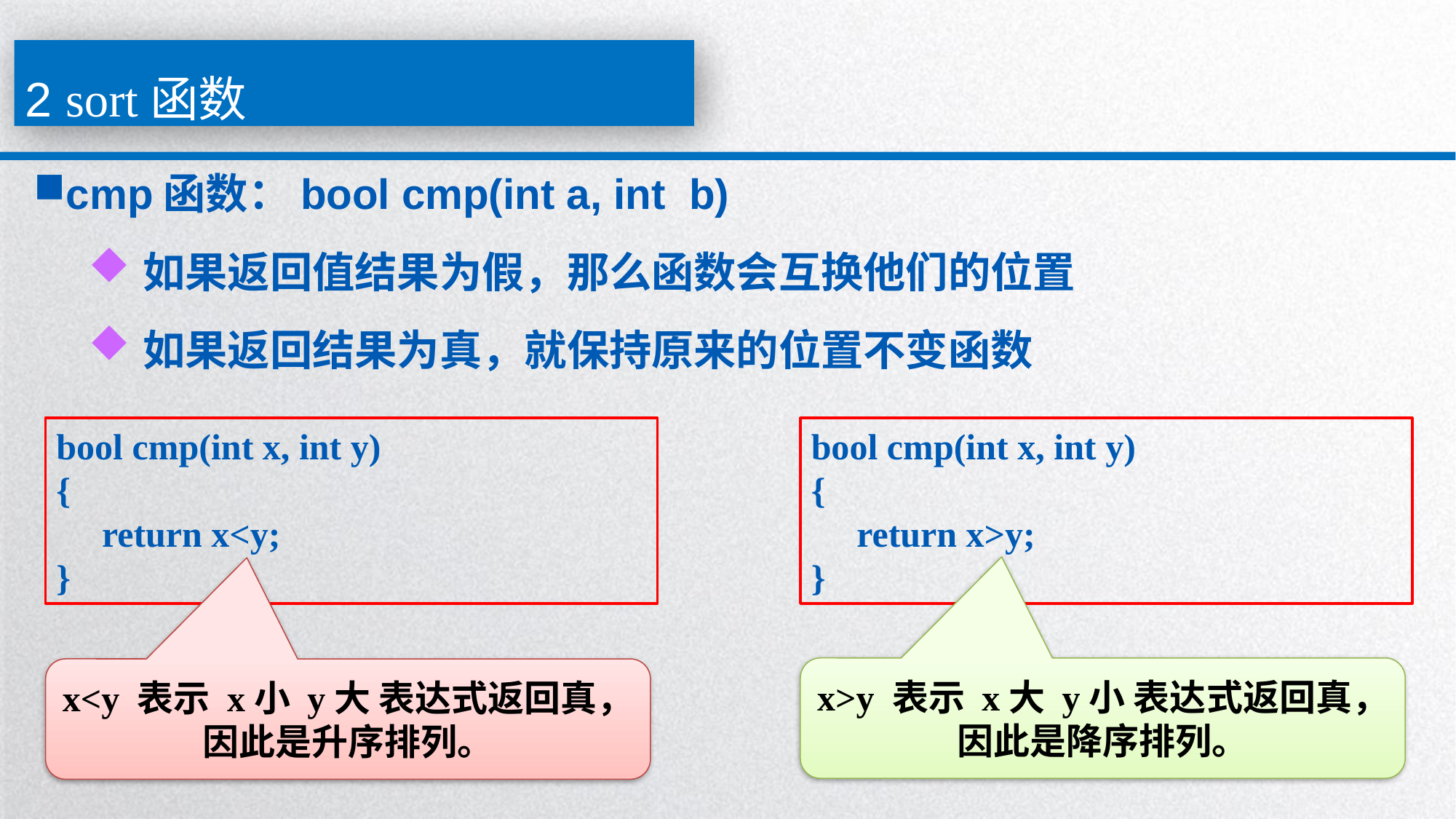

2 sort函数
cmp函数：bool cmp(int a, int  b)
如果返回值结果为假，那么函数会互换他们的位置
如果返回结果为真，就保持原来的位置不变函数
bool cmp(int x, int y)
{
     return x<y;
}
bool cmp(int x, int y)
{
     return x>y;
}
x>y 表示 x大 y小 表达式返回真，因此是降序排列。
x<y 表示 x小 y大 表达式返回真，因此是升序排列。